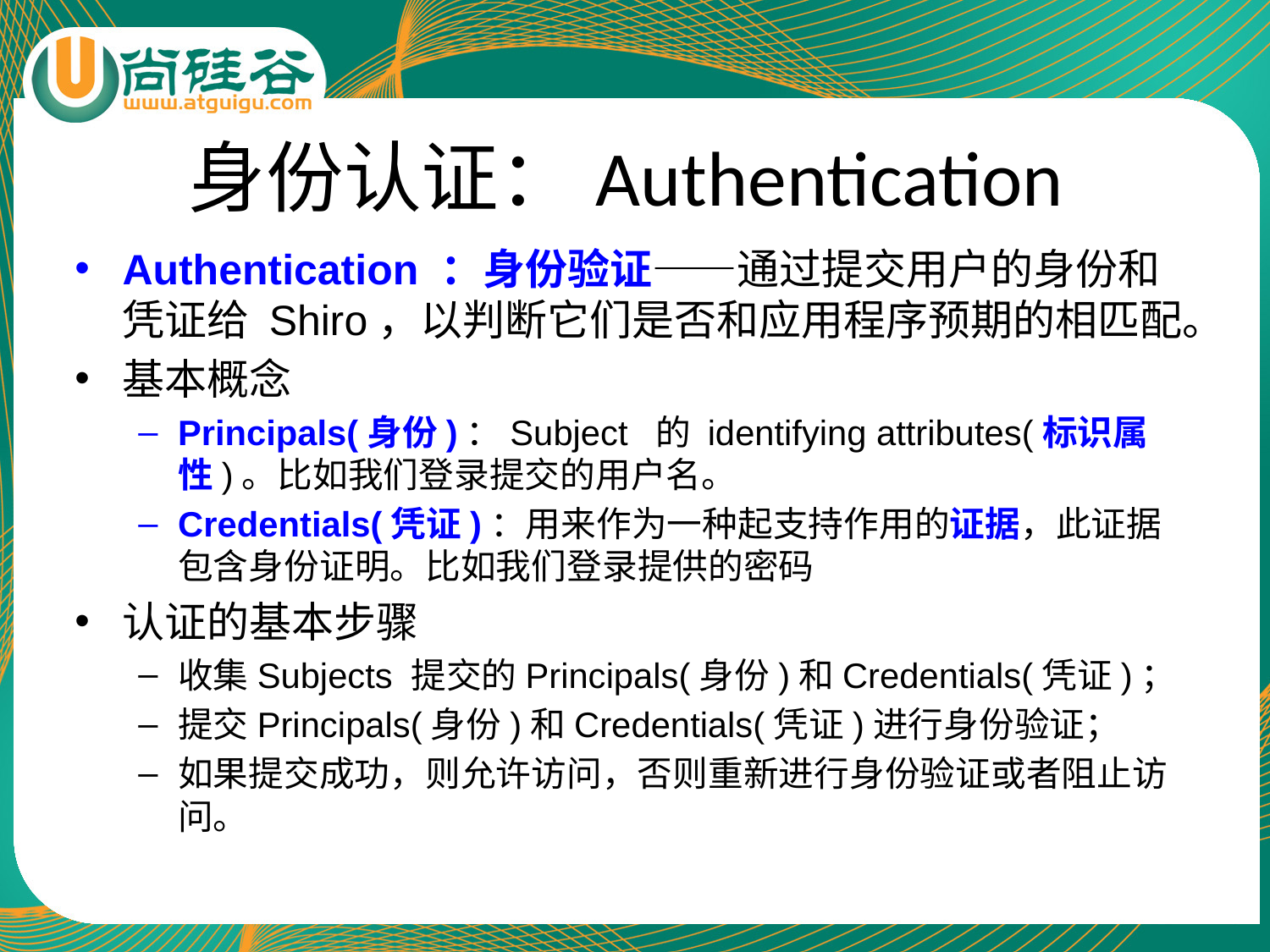

# 身份认证：Authentication
Authentication ：身份验证——通过提交用户的身份和凭证给 Shiro，以判断它们是否和应用程序预期的相匹配。
基本概念
Principals(身份)：Subject  的 identifying attributes(标识属性)。比如我们登录提交的用户名。
Credentials(凭证)：用来作为一种起支持作用的证据，此证据包含身份证明。比如我们登录提供的密码
认证的基本步骤
收集Subjects 提交的Principals(身份)和Credentials(凭证)；
提交Principals(身份)和Credentials(凭证)进行身份验证；
如果提交成功，则允许访问，否则重新进行身份验证或者阻止访问。